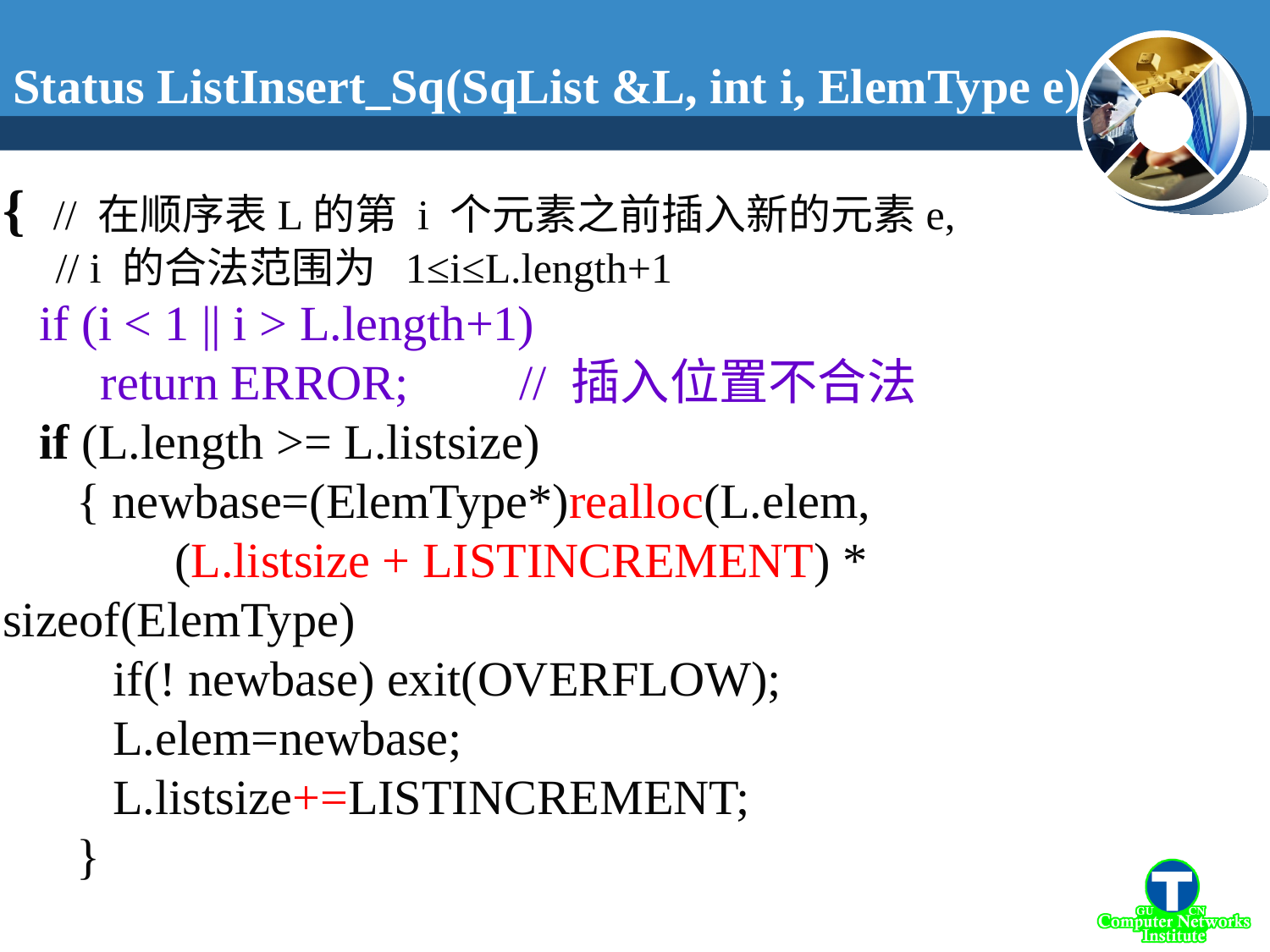

Status ListInsert_Sq(SqList &L, int i, ElemType e)

{  // 在顺序表L的第 i 个元素之前插入新的元素e,
     // i 的合法范围为  1≤i≤L.length+1
   if (i < 1 || i > L.length+1)
        return ERROR;         // 插入位置不合法
   if (L.length >= L.listsize)
      { newbase=(ElemType*)realloc(L.elem,
              (L.listsize + LISTINCREMENT) * sizeof(ElemType)
         if(! newbase) exit(OVERFLOW);
         L.elem=newbase;
         L.listsize+=LISTINCREMENT;
      }